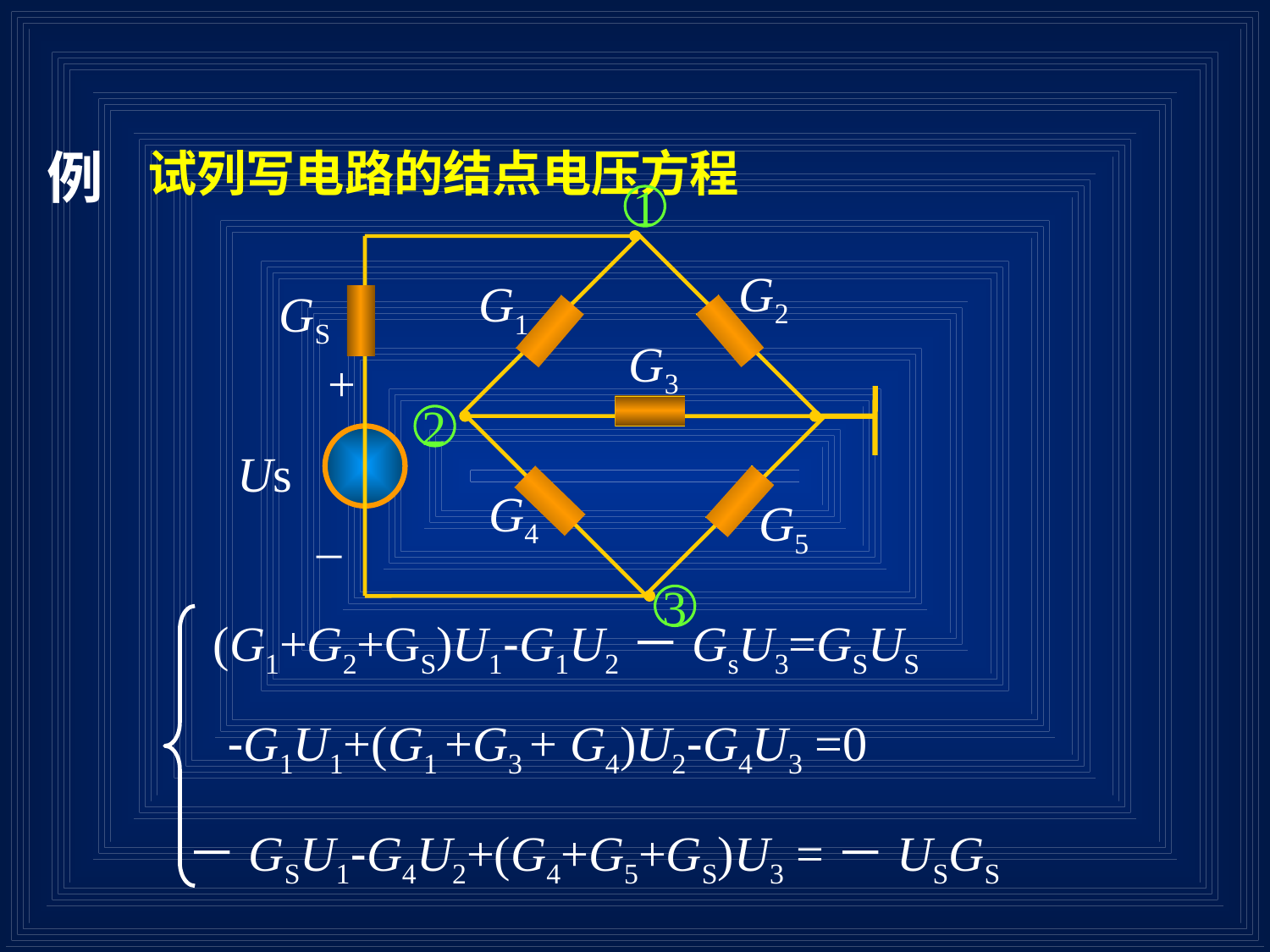

例
试列写电路的结点电压方程
1

G2
G1
GS

G3
+

2

Us
G4

G5

_
3

(G1+G2+GS)U1-G1U2－GsU3=GSUS
-G1U1+(G1 +G3 + G4)U2-G4U3 =0
－GSU1-G4U2+(G4+G5+GS)U3 =－USGS